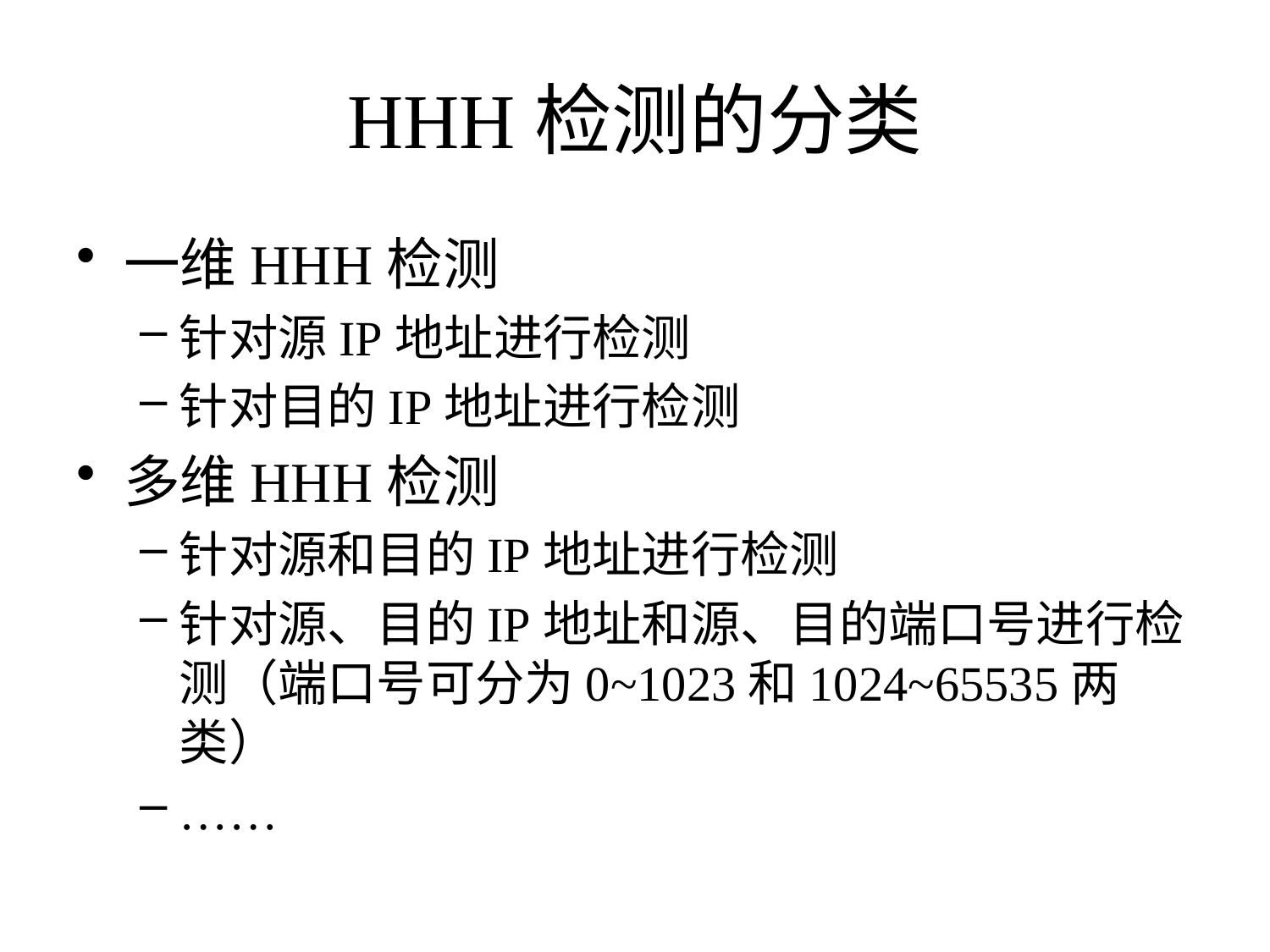

# HHH检测的分类
一维HHH检测
针对源IP地址进行检测
针对目的IP地址进行检测
多维HHH检测
针对源和目的IP地址进行检测
针对源、目的IP地址和源、目的端口号进行检测（端口号可分为0~1023和1024~65535两类）
……